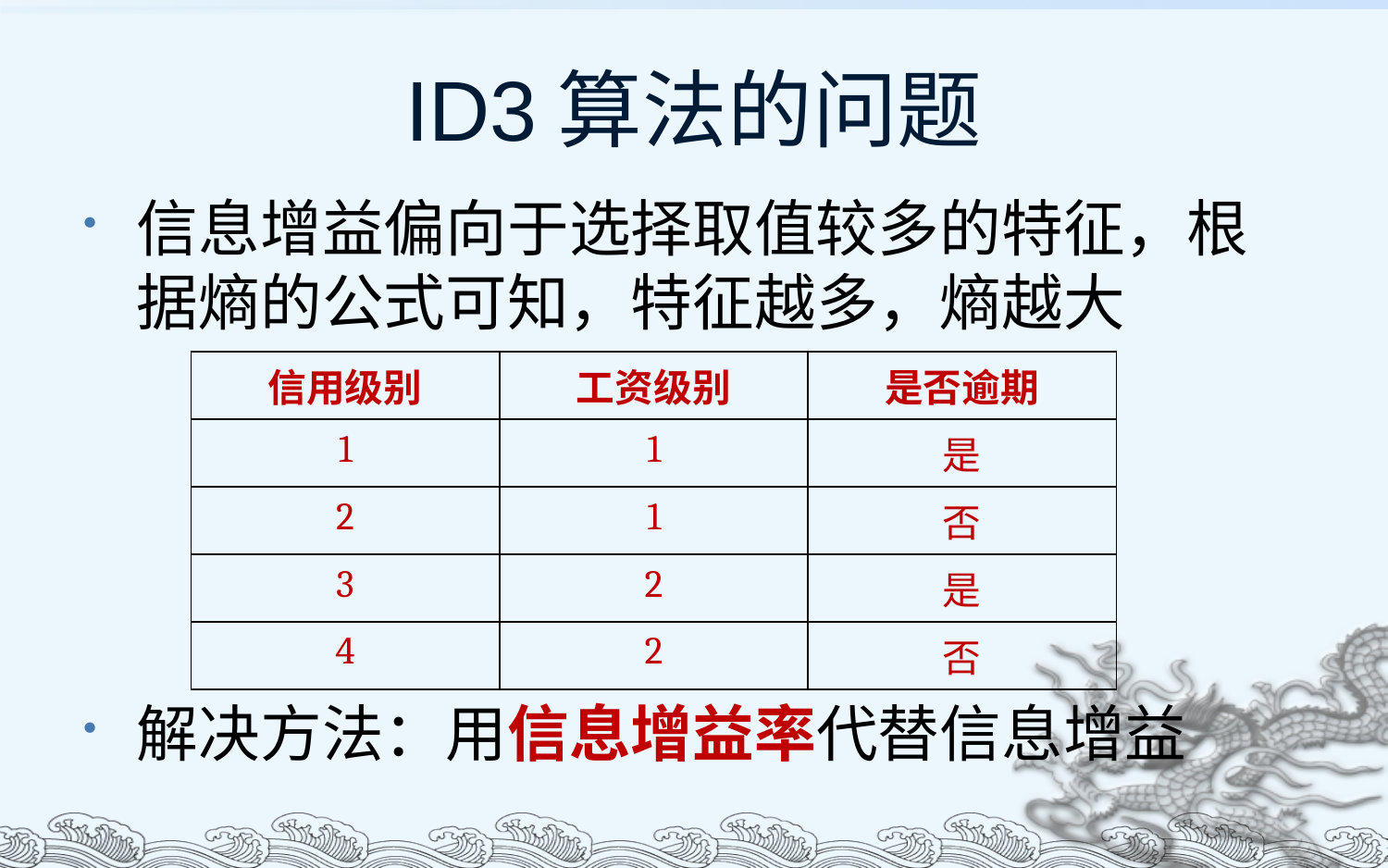

# ID3算法的问题
信息增益偏向于选择取值较多的特征，根据熵的公式可知，特征越多，熵越大

解决方法：用信息增益率代替信息增益
| 信用级别 | 工资级别 | 是否逾期 |
| --- | --- | --- |
| 1 | 1 | 是 |
| 2 | 1 | 否 |
| 3 | 2 | 是 |
| 4 | 2 | 否 |